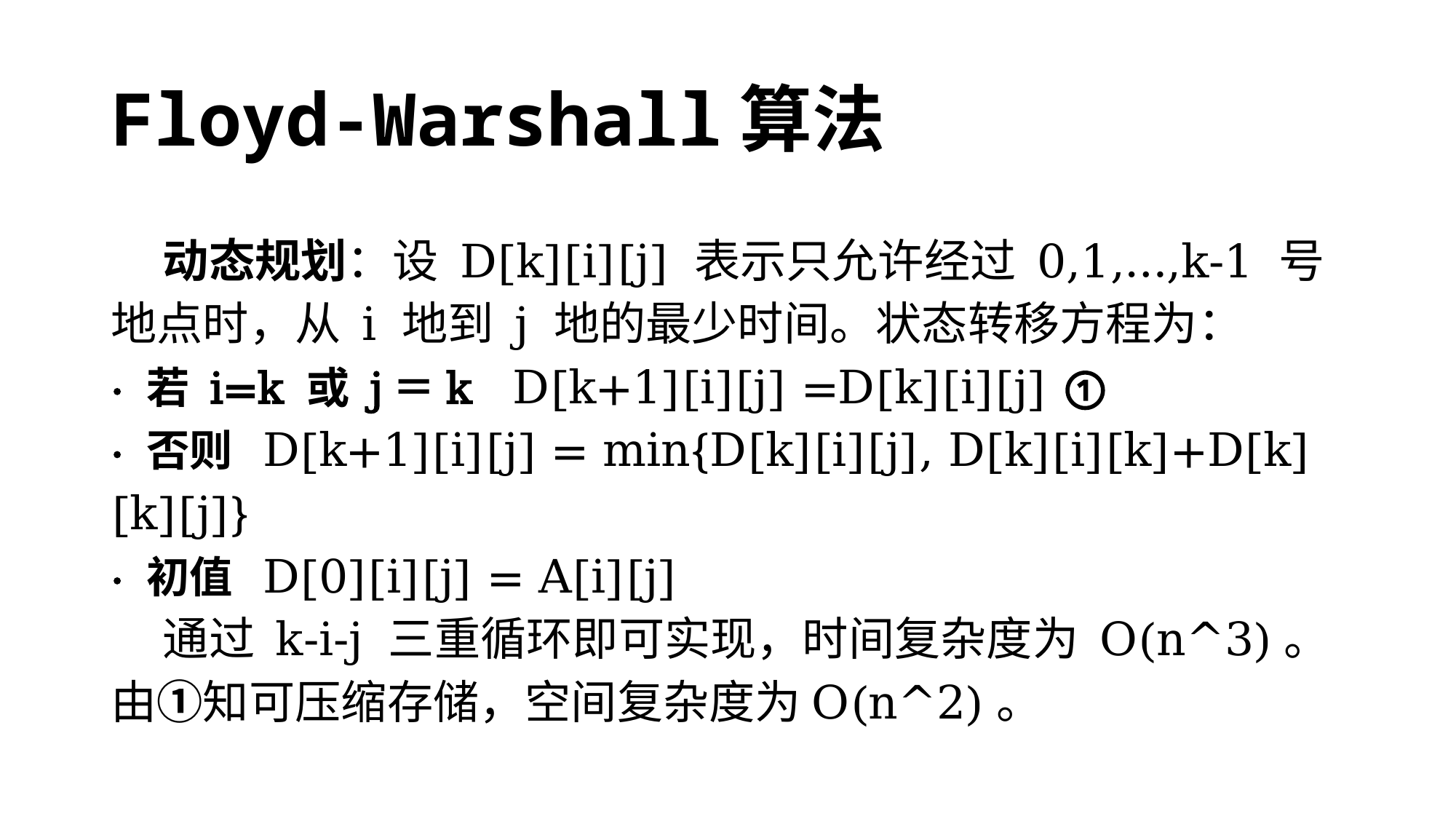

# Floyd-Warshall算法
    动态规划：设 D[k][i][j] 表示只允许经过 0,1,…,k-1 号地点时，从 i 地到 j 地的最少时间。状态转移方程为：
· 若 i=k 或 j＝k   D[k+1][i][j] =D[k][i][j] ①
· 否则  D[k+1][i][j] = min{D[k][i][j], D[k][i][k]+D[k][k][j]}
· 初值  D[0][i][j] = A[i][j]
    通过 k-i-j 三重循环即可实现，时间复杂度为 O(n^3)。由①知可压缩存储，空间复杂度为O(n^2)。